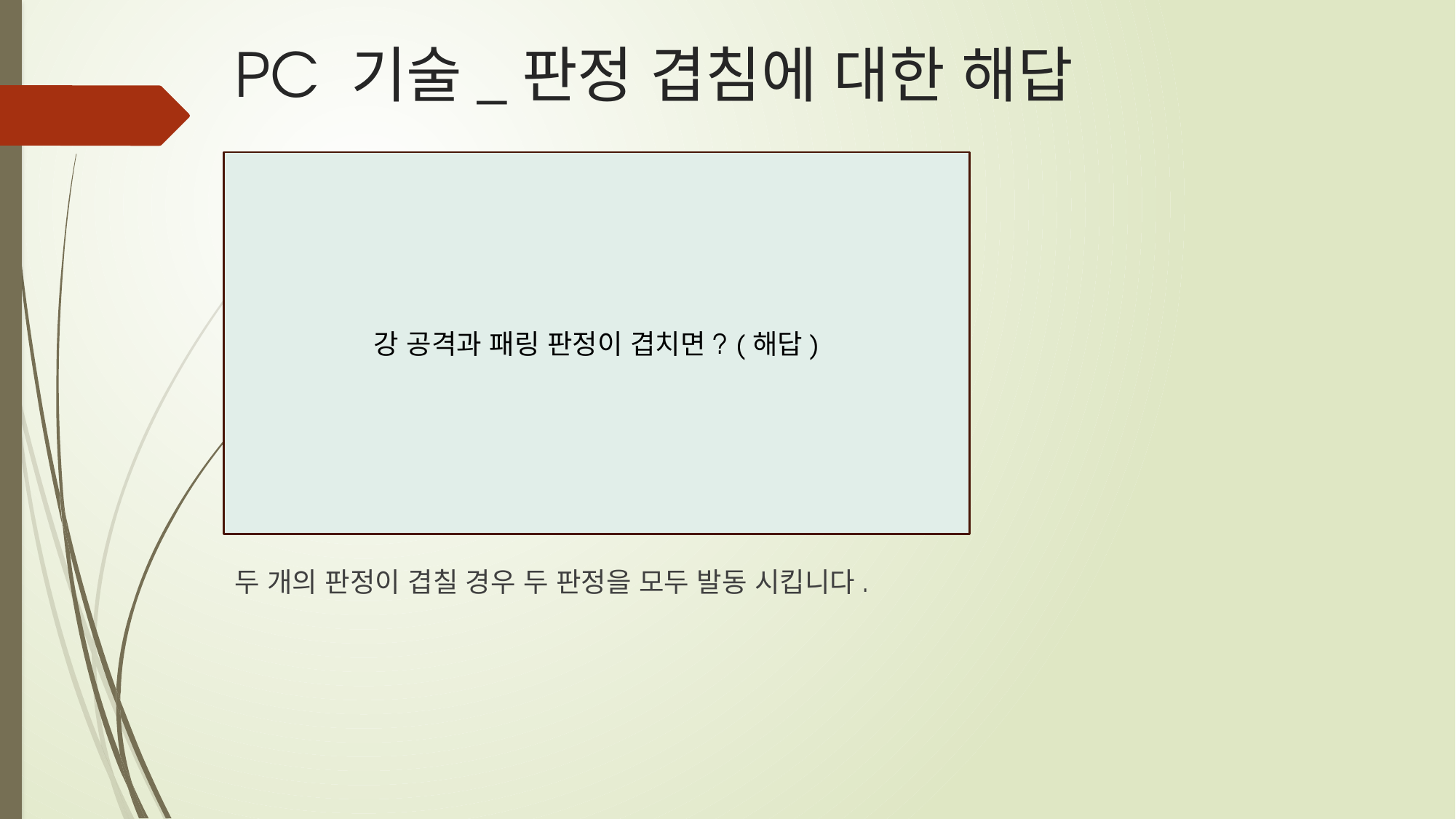

# PC 기술_판정 겹침에 대한 해답
강 공격과 패링 판정이 겹치면? (해답)
두 개의 판정이 겹칠 경우 두 판정을 모두 발동 시킵니다.